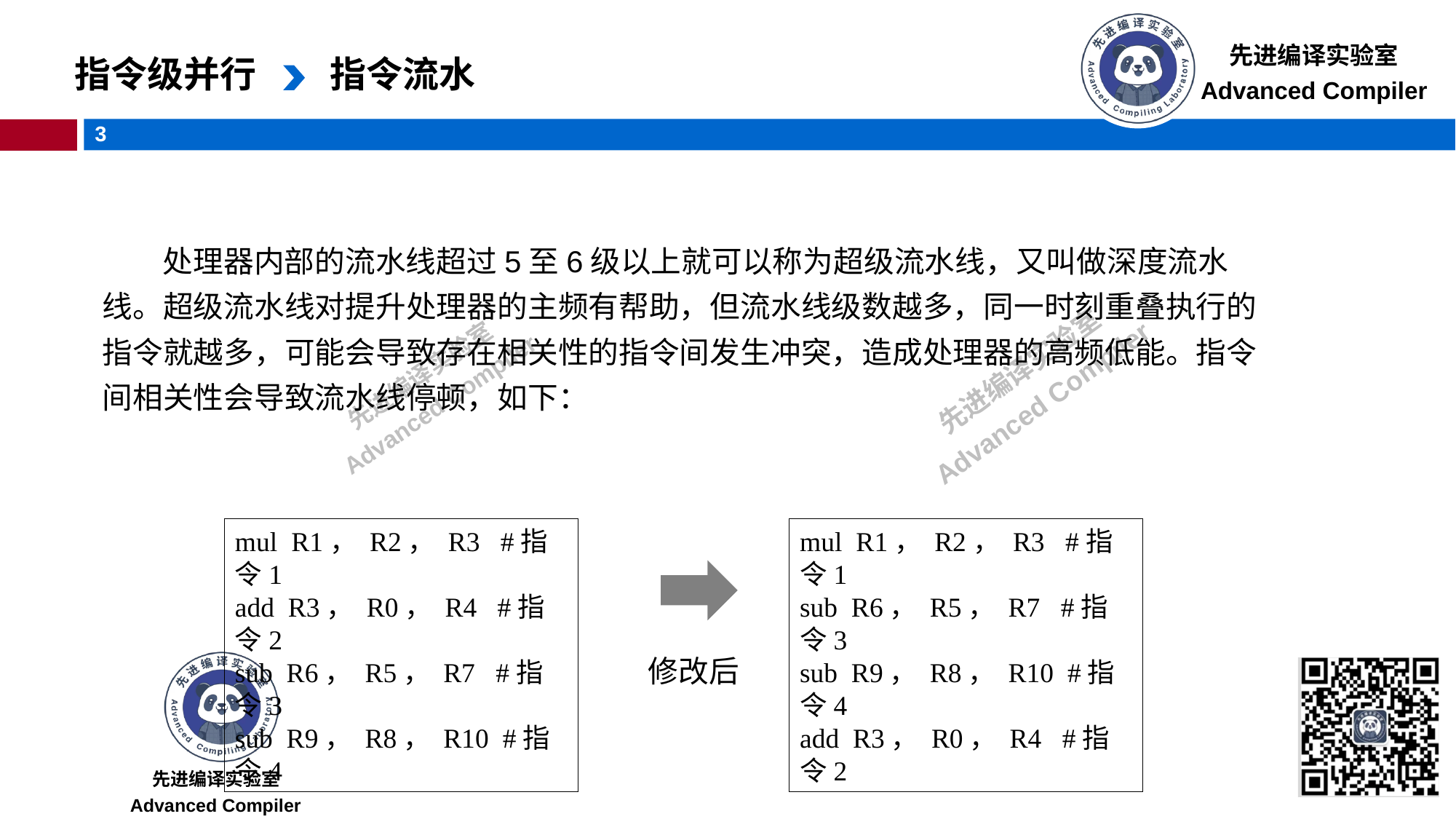

指令级并行
指令流水

处理器内部的流水线超过5至6级以上就可以称为超级流水线，又叫做深度流水线。超级流水线对提升处理器的主频有帮助，但流水线级数越多，同一时刻重叠执行的指令就越多，可能会导致存在相关性的指令间发生冲突，造成处理器的高频低能。指令间相关性会导致流水线停顿，如下：
mul  R1， R2， R3   #指令1
add  R3， R0， R4   #指令2
sub  R6， R5， R7   #指令3
sub  R9， R8， R10  #指令4
mul  R1， R2， R3   #指令1
sub  R6， R5， R7   #指令3
sub  R9， R8， R10  #指令4
add  R3， R0， R4   #指令2

修改后